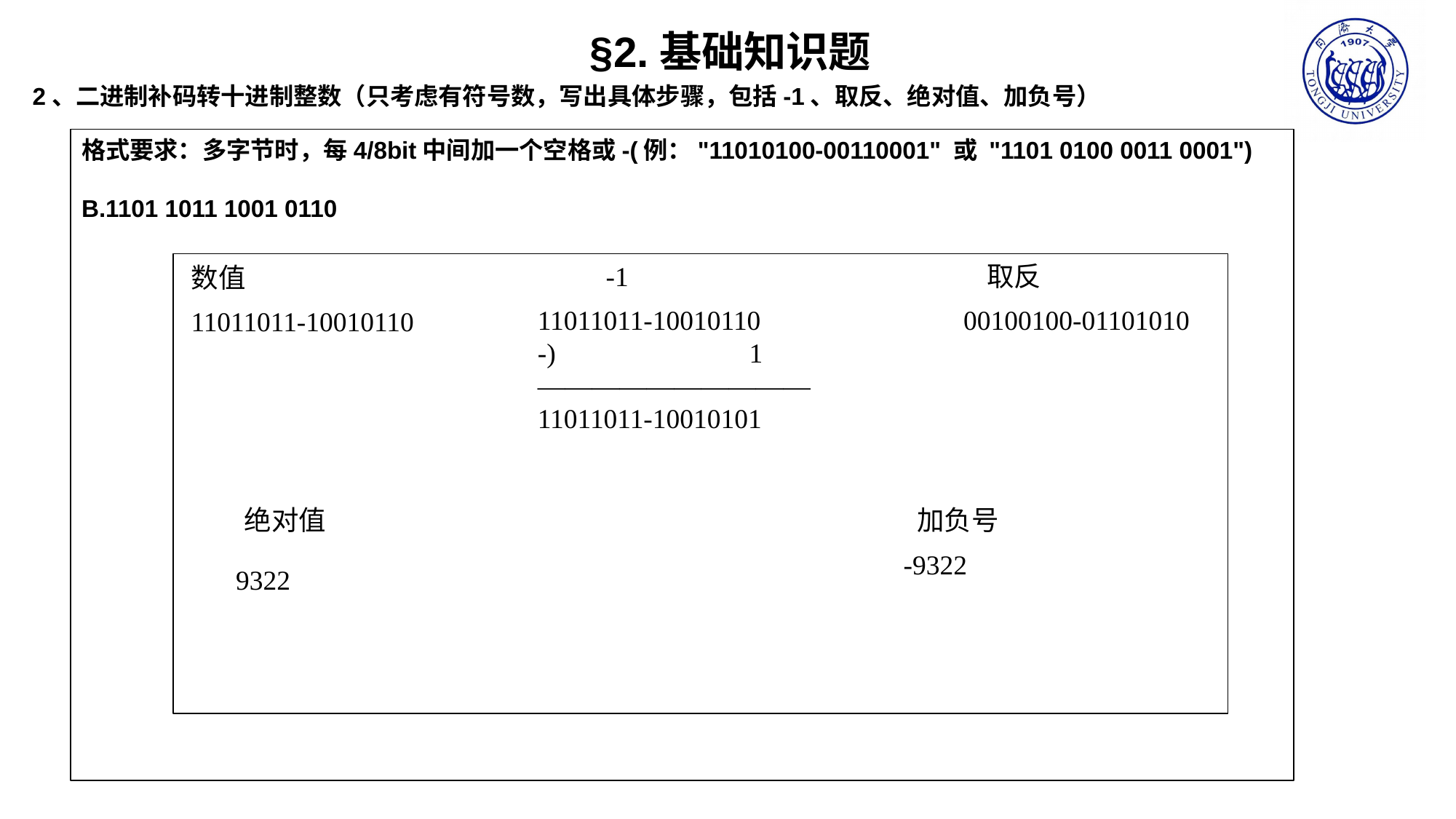

§2.基础知识题
2、二进制补码转十进制整数（只考虑有符号数，写出具体步骤，包括-1、取反、绝对值、加负号）
格式要求：多字节时，每4/8bit中间加一个空格或-(例："11010100-00110001" 或 "1101 0100 0011 0001")

B.1101 1011 1001 0110

-1
取反
数值
11011011-10010110
-)                            1
——————————
11011011-10010101
00100100-01101010
11011011-10010110
绝对值
加负号
-9322
9322